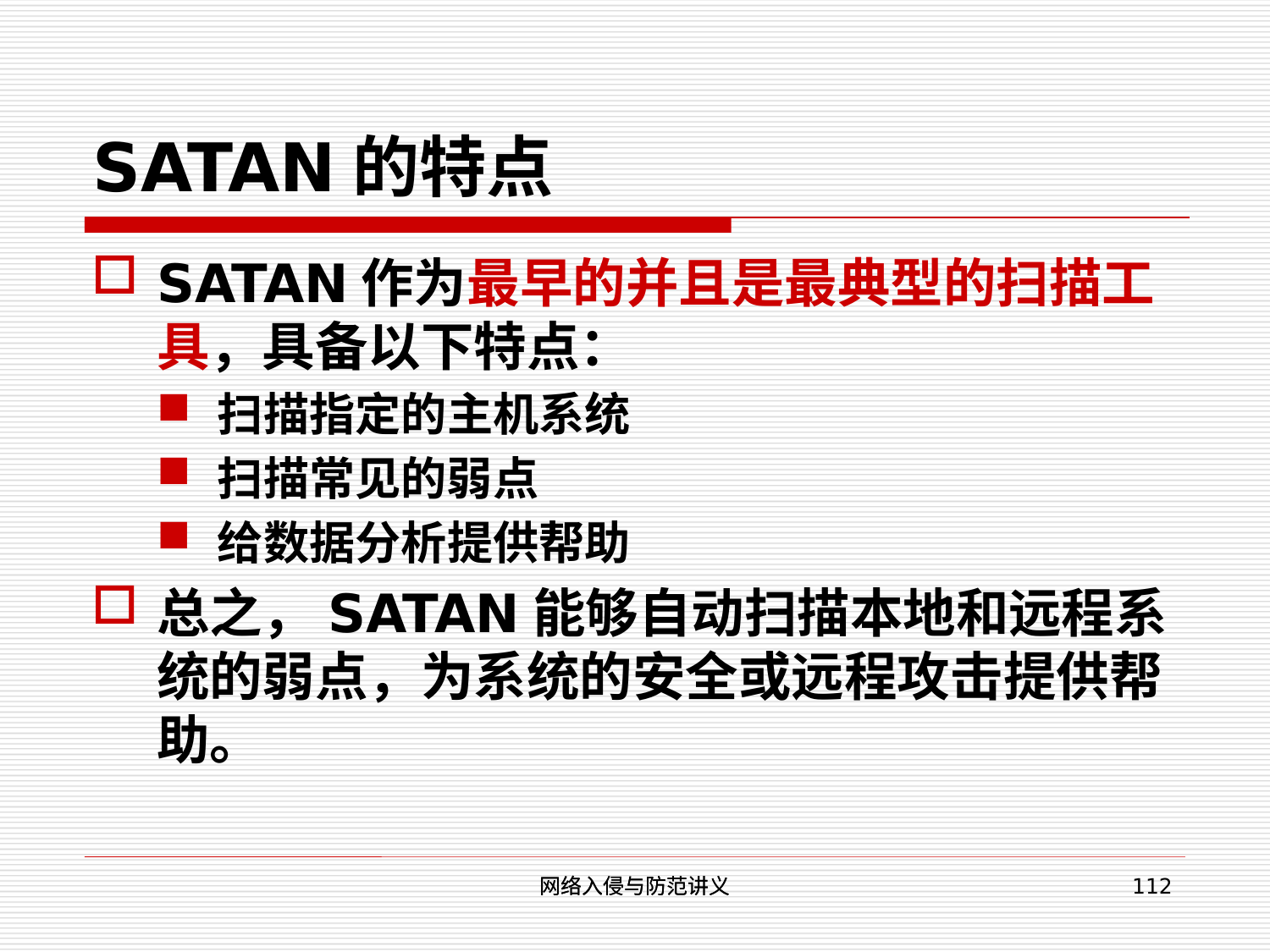

# SATAN的特点
SATAN作为最早的并且是最典型的扫描工具，具备以下特点：
扫描指定的主机系统
扫描常见的弱点
给数据分析提供帮助
总之，SATAN能够自动扫描本地和远程系统的弱点，为系统的安全或远程攻击提供帮助。

网络入侵与防范讲义
网络入侵与防范讲义
112
112